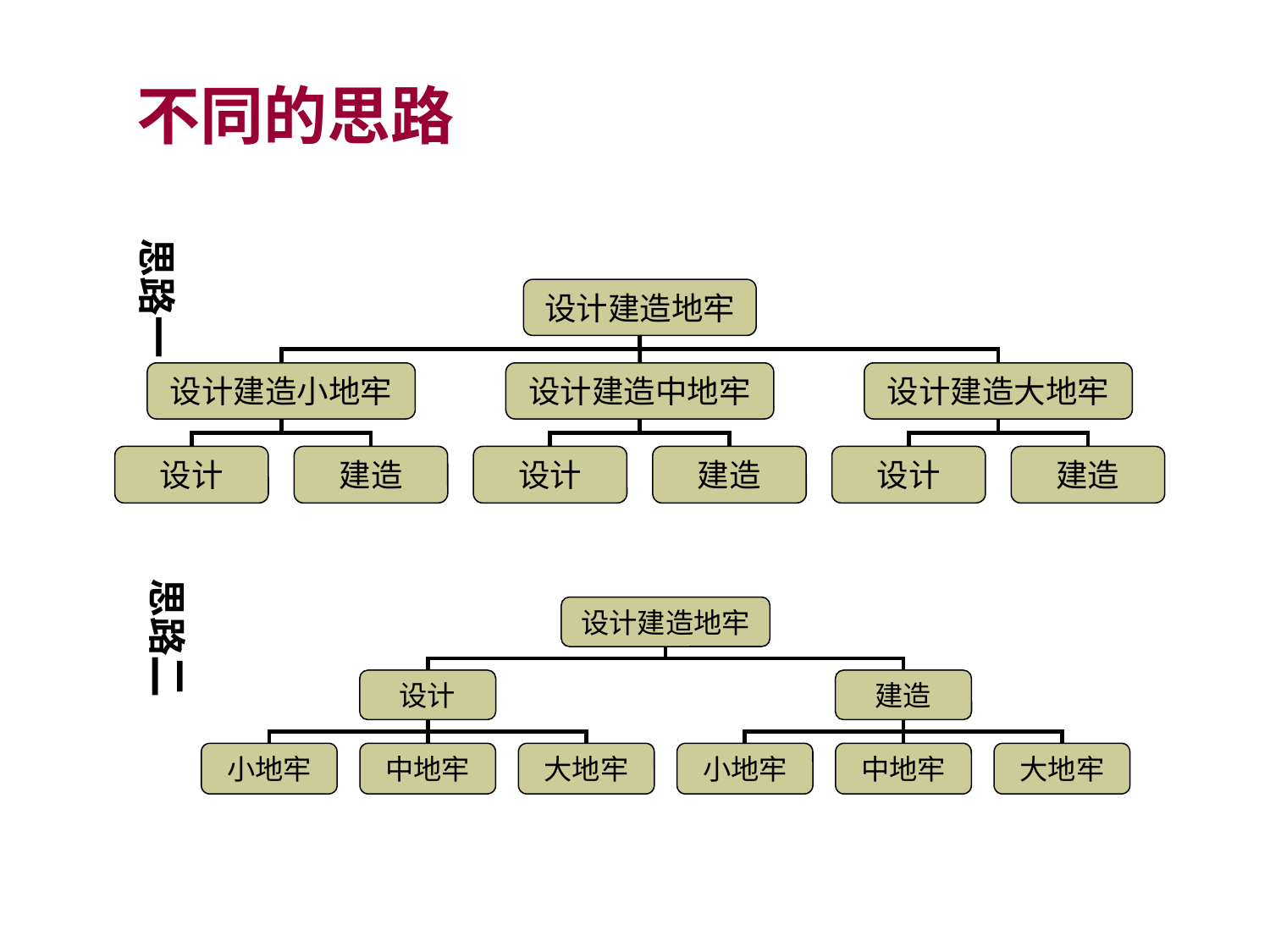

不同的思路
思路一
设计建造地牢
设计建造小地牢
设计建造中地牢
设计建造大地牢
设计
建造
设计
建造
设计
建造
设计建造地牢
设计
建造
小地牢
中地牢
大地牢
小地牢
中地牢
大地牢
思路二